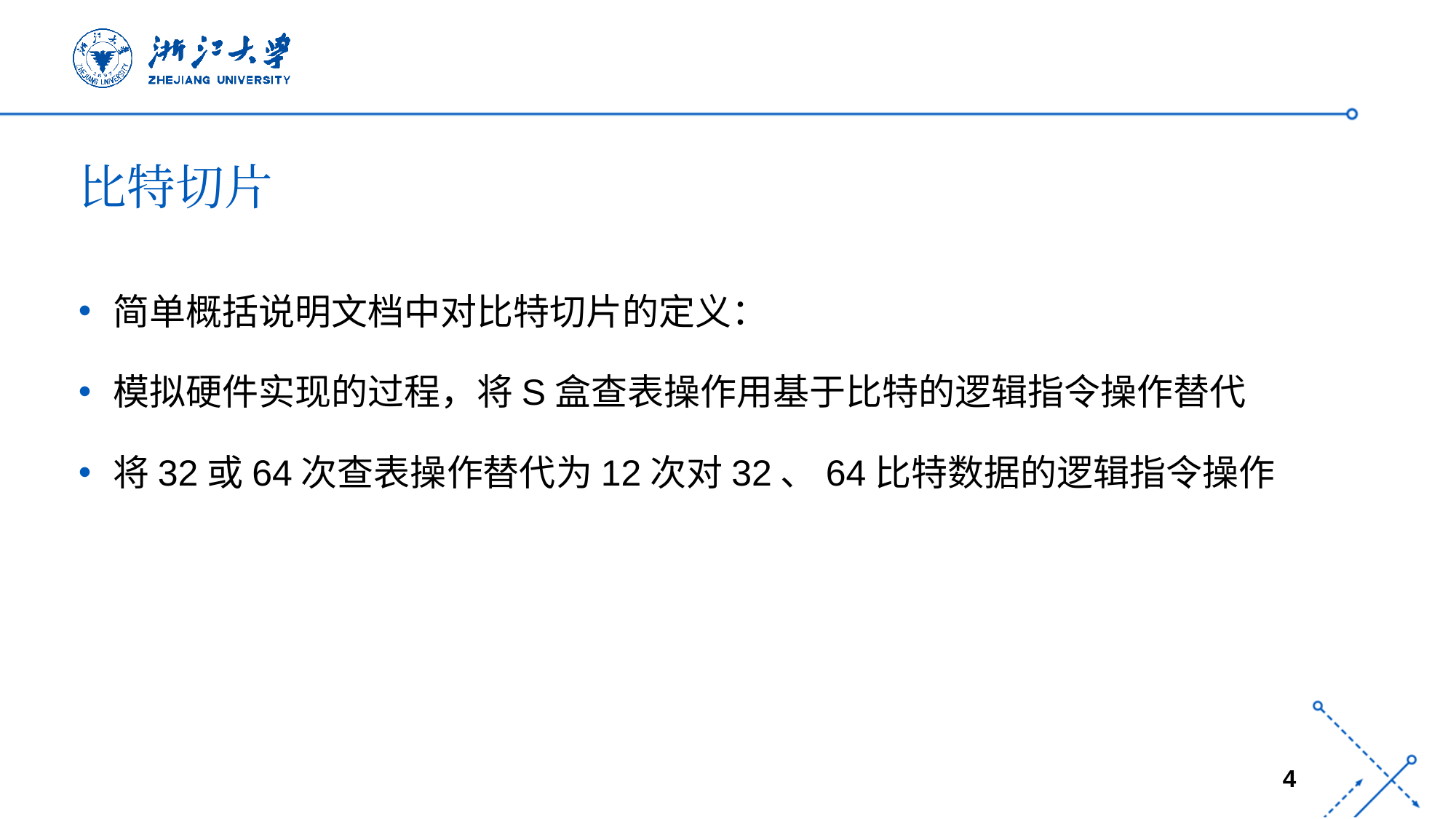

# 比特切片
简单概括说明文档中对比特切片的定义：
模拟硬件实现的过程，将S盒查表操作用基于比特的逻辑指令操作替代
将32或64次查表操作替代为12次对32、64比特数据的逻辑指令操作